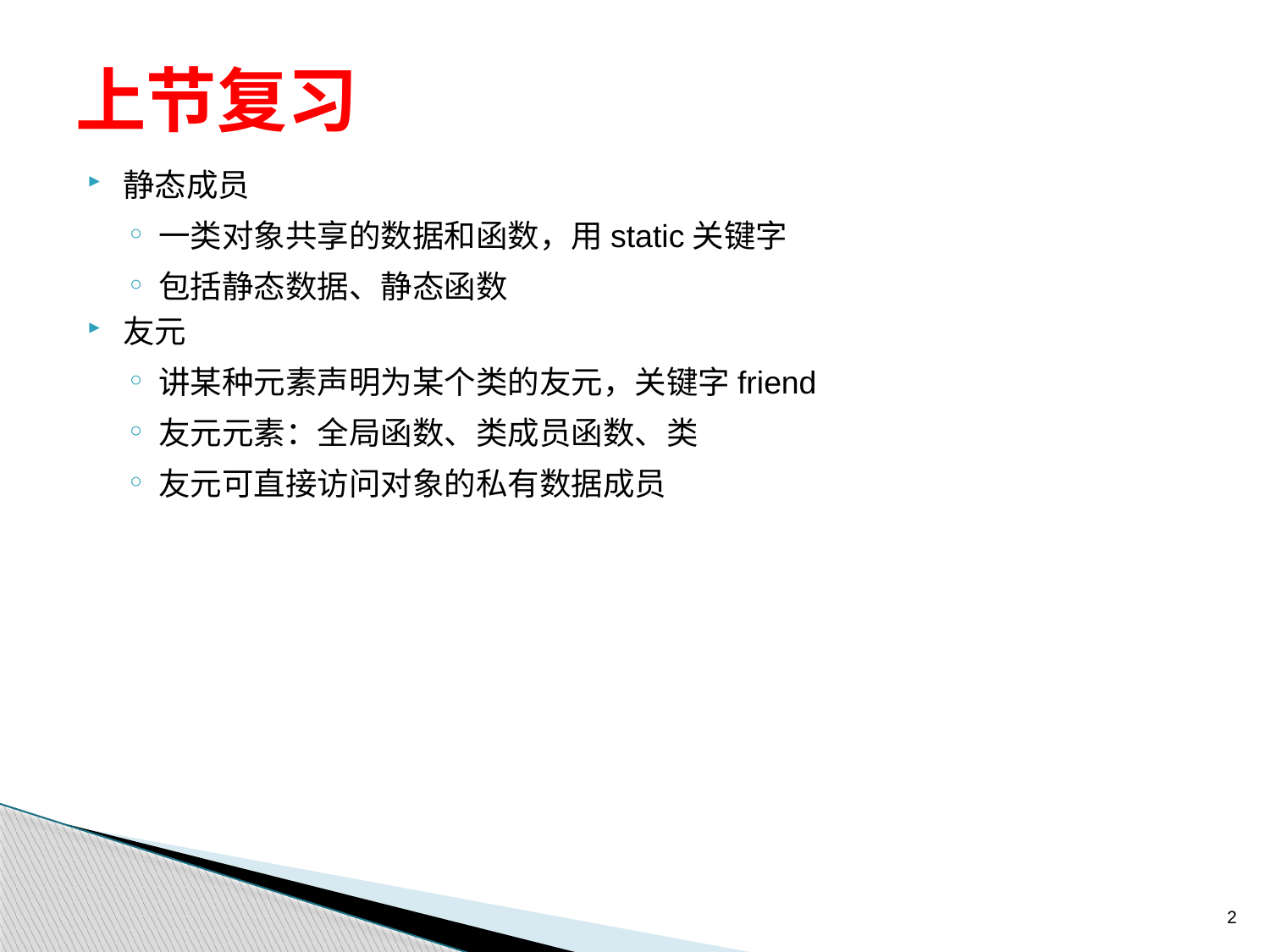

# 上节复习
静态成员
一类对象共享的数据和函数，用static关键字
包括静态数据、静态函数
友元
讲某种元素声明为某个类的友元，关键字friend
友元元素：全局函数、类成员函数、类
友元可直接访问对象的私有数据成员
2